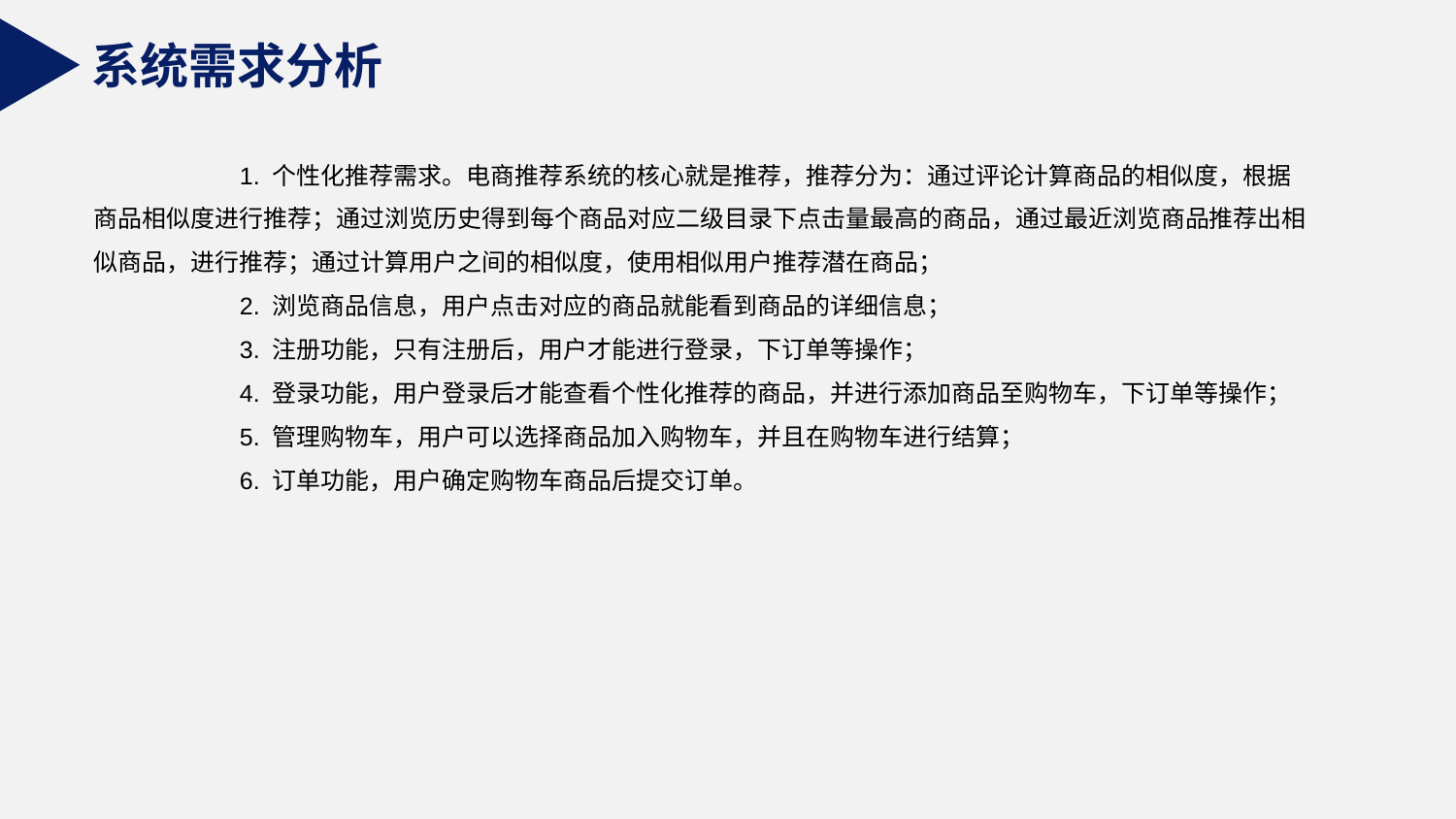

系统需求分析
	1. 个性化推荐需求。电商推荐系统的核心就是推荐，推荐分为：通过评论计算商品的相似度，根据商品相似度进行推荐；通过浏览历史得到每个商品对应二级目录下点击量最高的商品，通过最近浏览商品推荐出相似商品，进行推荐；通过计算用户之间的相似度，使用相似用户推荐潜在商品；
	2. 浏览商品信息，用户点击对应的商品就能看到商品的详细信息；
	3. 注册功能，只有注册后，用户才能进行登录，下订单等操作；
	4. 登录功能，用户登录后才能查看个性化推荐的商品，并进行添加商品至购物车，下订单等操作；
	5. 管理购物车，用户可以选择商品加入购物车，并且在购物车进行结算；
	6. 订单功能，用户确定购物车商品后提交订单。